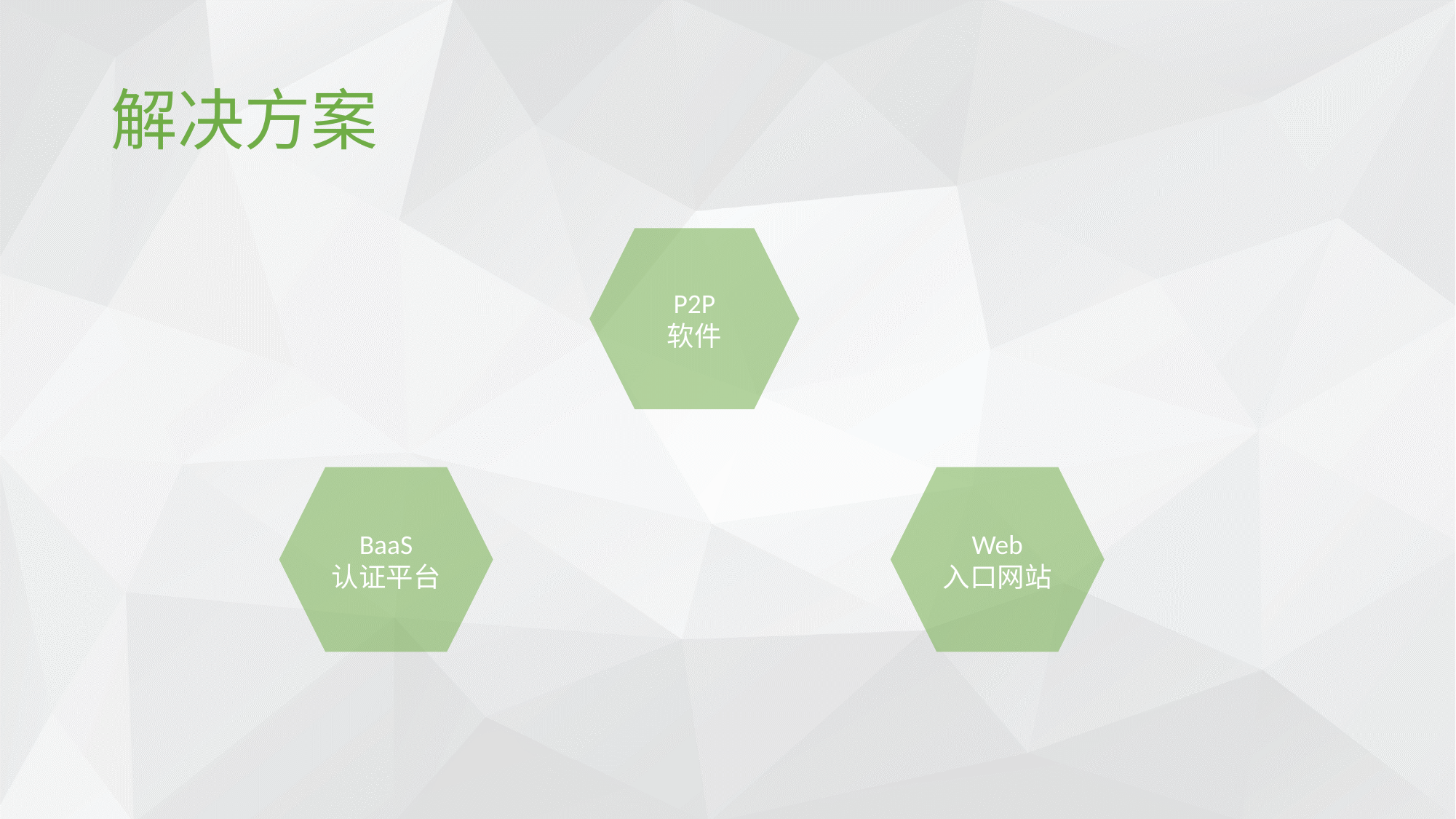

# 解决方案
P2P
软件
BaaS
认证平台
Web
入口网站